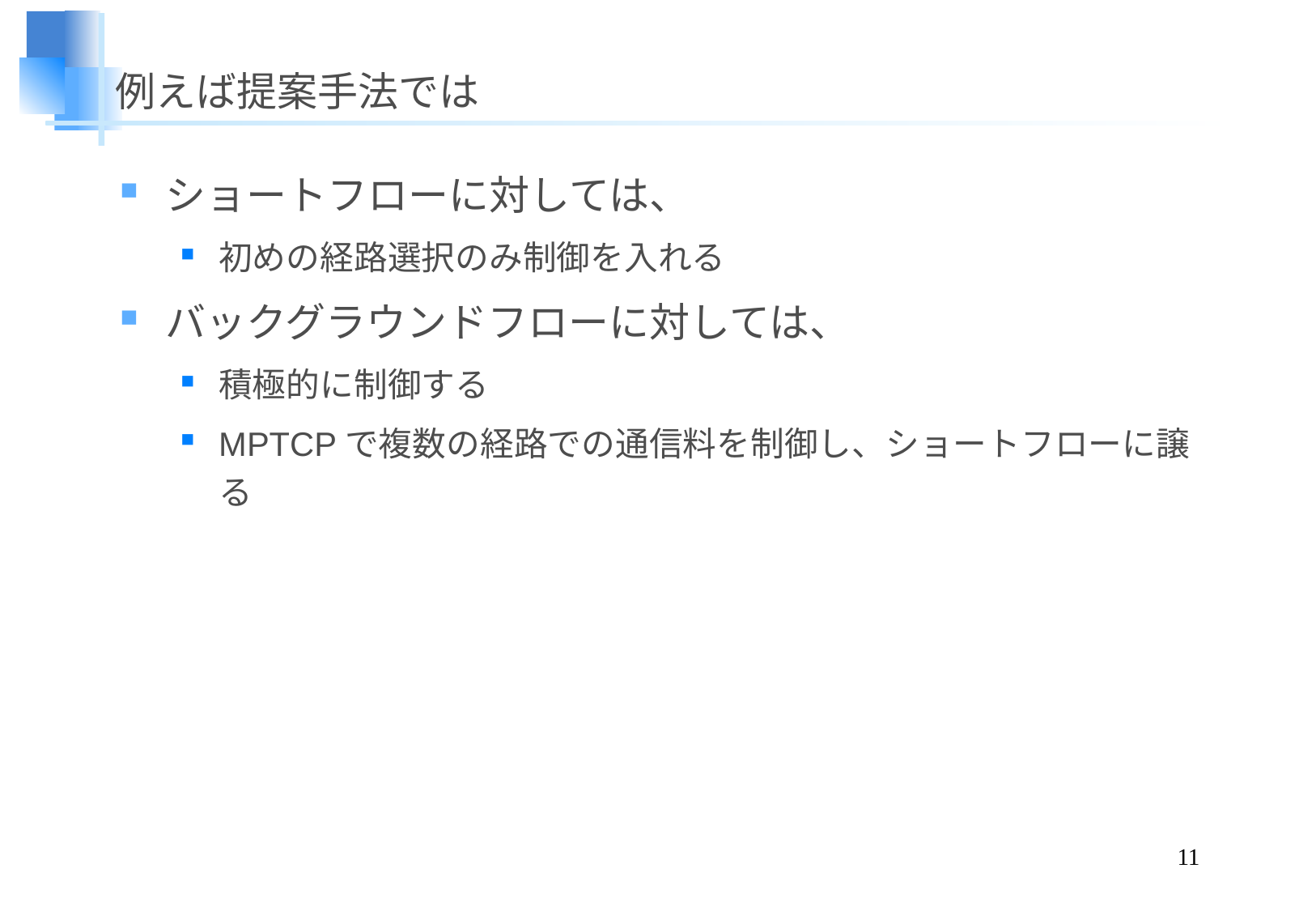

# 例えば提案手法では
ショートフローに対しては、
初めの経路選択のみ制御を入れる
バックグラウンドフローに対しては、
積極的に制御する
MPTCPで複数の経路での通信料を制御し、ショートフローに譲る

11